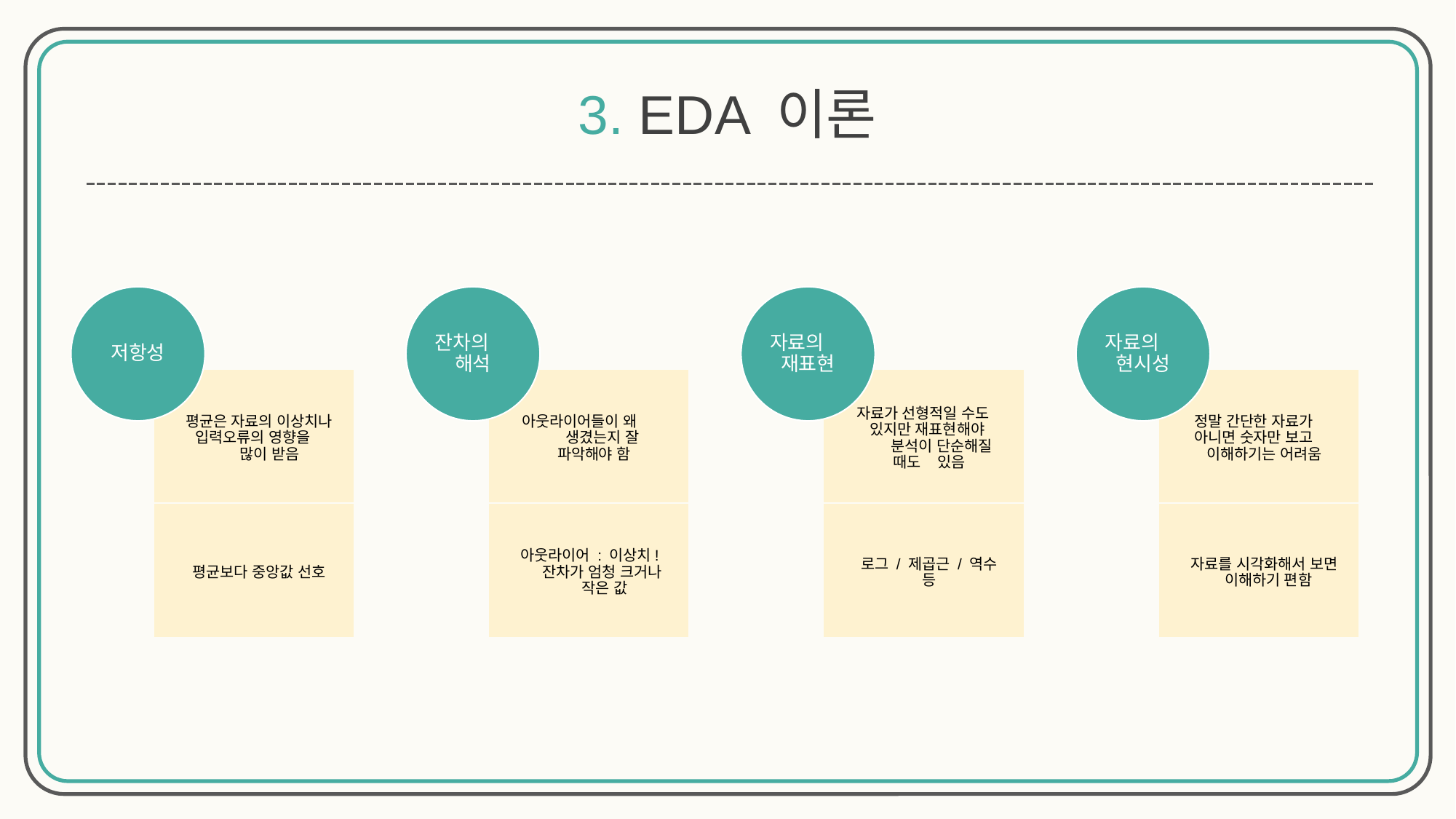

3. EDA 이론
평균은 자료의 이상치나   입력오류의 영향을           많이 받음
평균보다 중앙값 선호
저항성
아웃라이어들이 왜            생겼는지 잘 파악해야 함
아웃라이어 : 이상치!       잔차가 엄청 크거나       작은 값
잔차의     해석
자료가 선형적일 수도       있지만 재표현해야           분석이 단순해질 때도    있음
로그 / 제곱근 / 역수 등
자료의     재표현
정말 간단한 자료가      아니면 숫자만 보고      이해하기는 어려움
자료를 시각화해서 보면   이해하기 편함
자료의     현시성